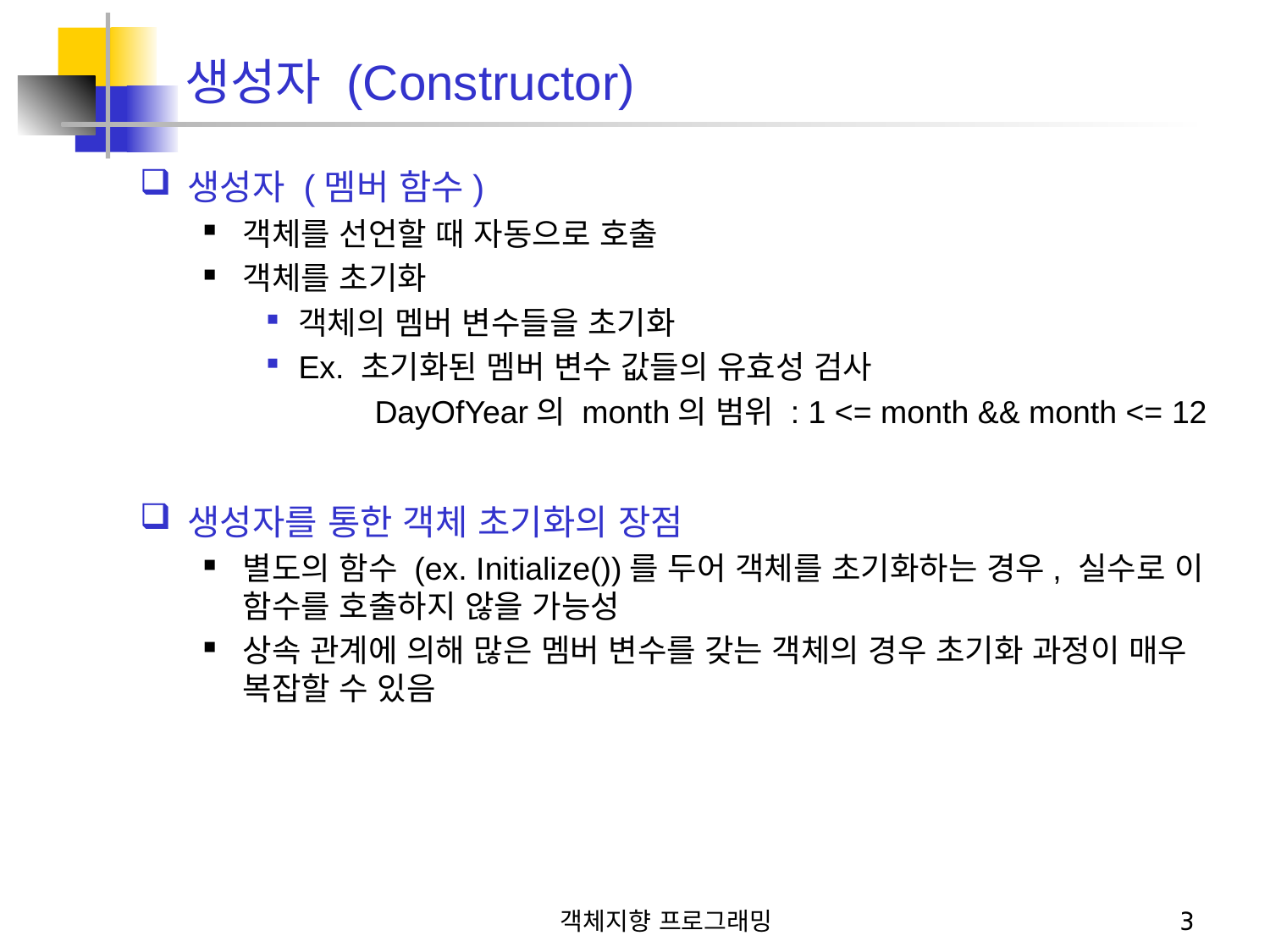

생성자 (Constructor)
생성자 (멤버 함수)
객체를 선언할 때 자동으로 호출
객체를 초기화
객체의 멤버 변수들을 초기화
Ex. 초기화된 멤버 변수 값들의 유효성 검사
     DayOfYear의 month의 범위 : 1 <= month && month <= 12

생성자를 통한 객체 초기화의 장점
별도의 함수 (ex. Initialize())를 두어 객체를 초기화하는 경우, 실수로 이 함수를 호출하지 않을 가능성
상속 관계에 의해 많은 멤버 변수를 갖는 객체의 경우 초기화 과정이 매우 복잡할 수 있음

객체지향 프로그래밍
3